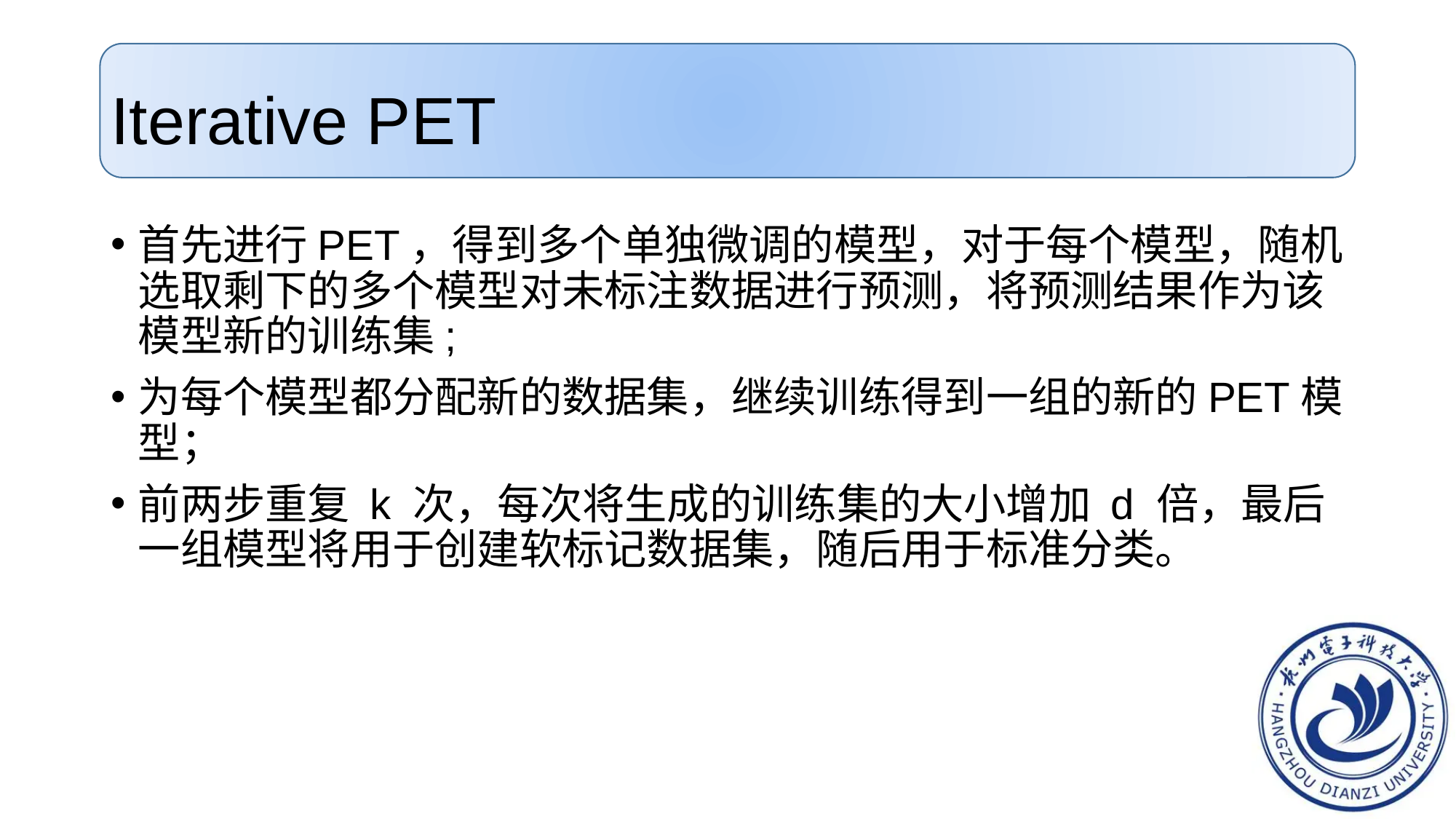

# Iterative PET
首先进行PET，得到多个单独微调的模型，对于每个模型，随机选取剩下的多个模型对未标注数据进行预测，将预测结果作为该模型新的训练集;
为每个模型都分配新的数据集，继续训练得到一组的新的PET模型；
前两步重复 k 次，每次将生成的训练集的大小增加 d 倍，最后一组模型将用于创建软标记数据集，随后用于标准分类。